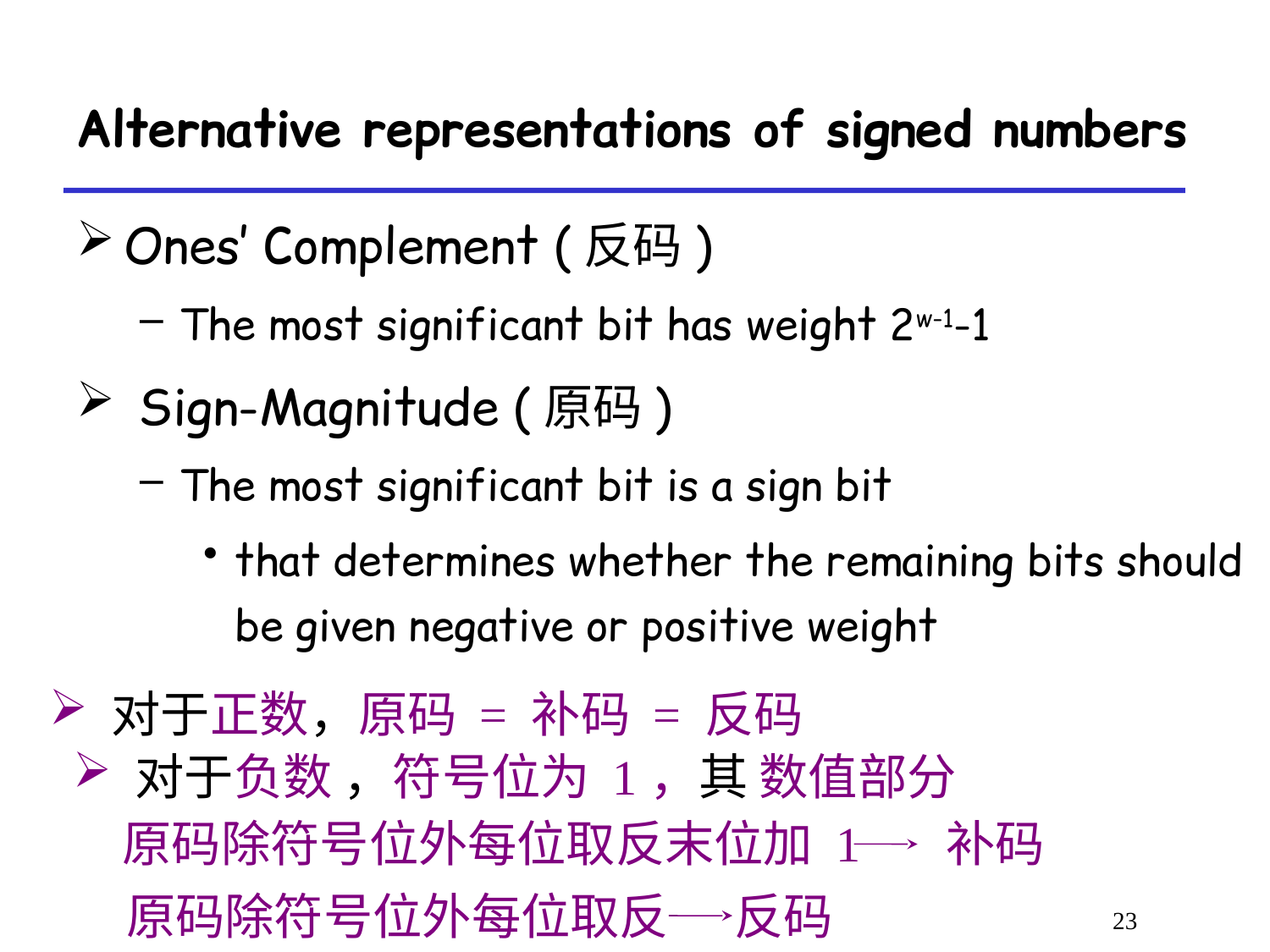

# Alternative representations of signed numbers
Ones’ Complement (反码)
The most significant bit has weight 2w-1-1
 Sign-Magnitude (原码)
The most significant bit is a sign bit
that determines whether the remaining bits should be given negative or positive weight
 对于正数，原码 = 补码 = 反码
 对于负数 ，符号位为 1，其 数值部分
原码除符号位外每位取反末位加 1      补码

原码除符号位外每位取反      反码

23